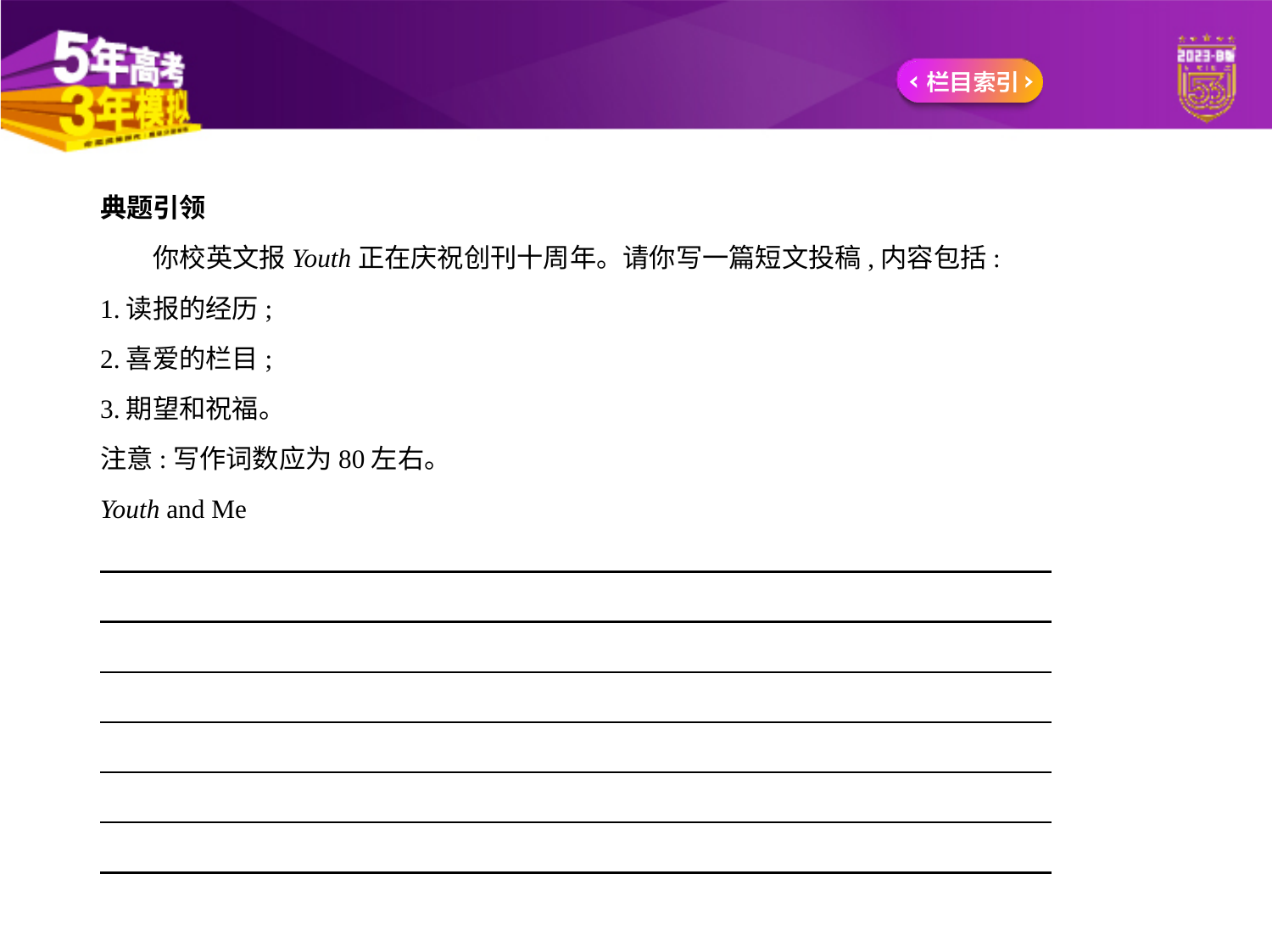

典题引领
　　你校英文报Youth正在庆祝创刊十周年。请你写一篇短文投稿,内容包括:
1.读报的经历;
2.喜爱的栏目;
3.期望和祝福。
注意:写作词数应为80左右。
Youth and Me